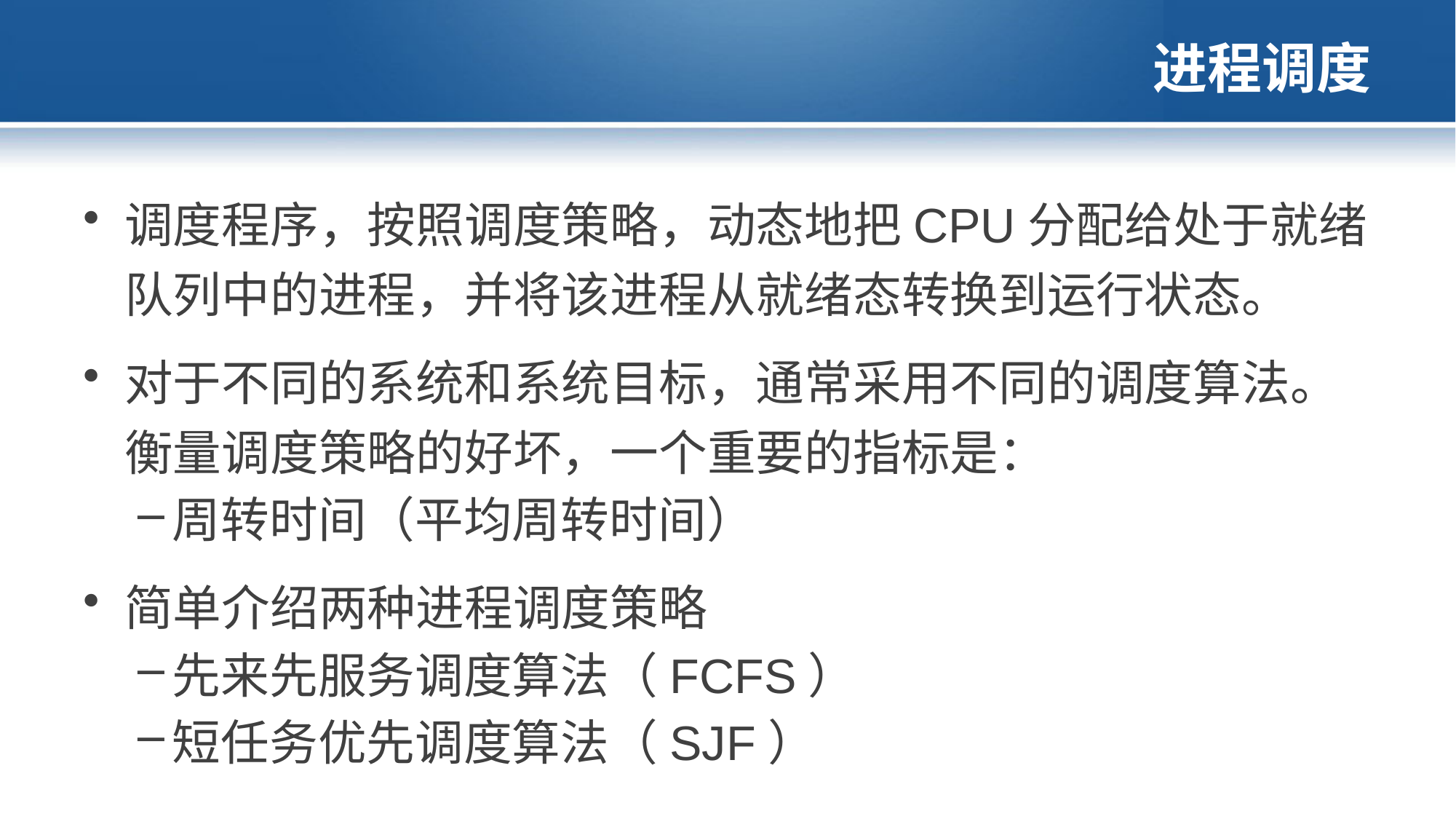

# 进程调度
调度程序，按照调度策略，动态地把CPU分配给处于就绪队列中的进程，并将该进程从就绪态转换到运行状态。
对于不同的系统和系统目标，通常采用不同的调度算法。衡量调度策略的好坏，一个重要的指标是：
周转时间（平均周转时间）
简单介绍两种进程调度策略
先来先服务调度算法（FCFS）
短任务优先调度算法（SJF）